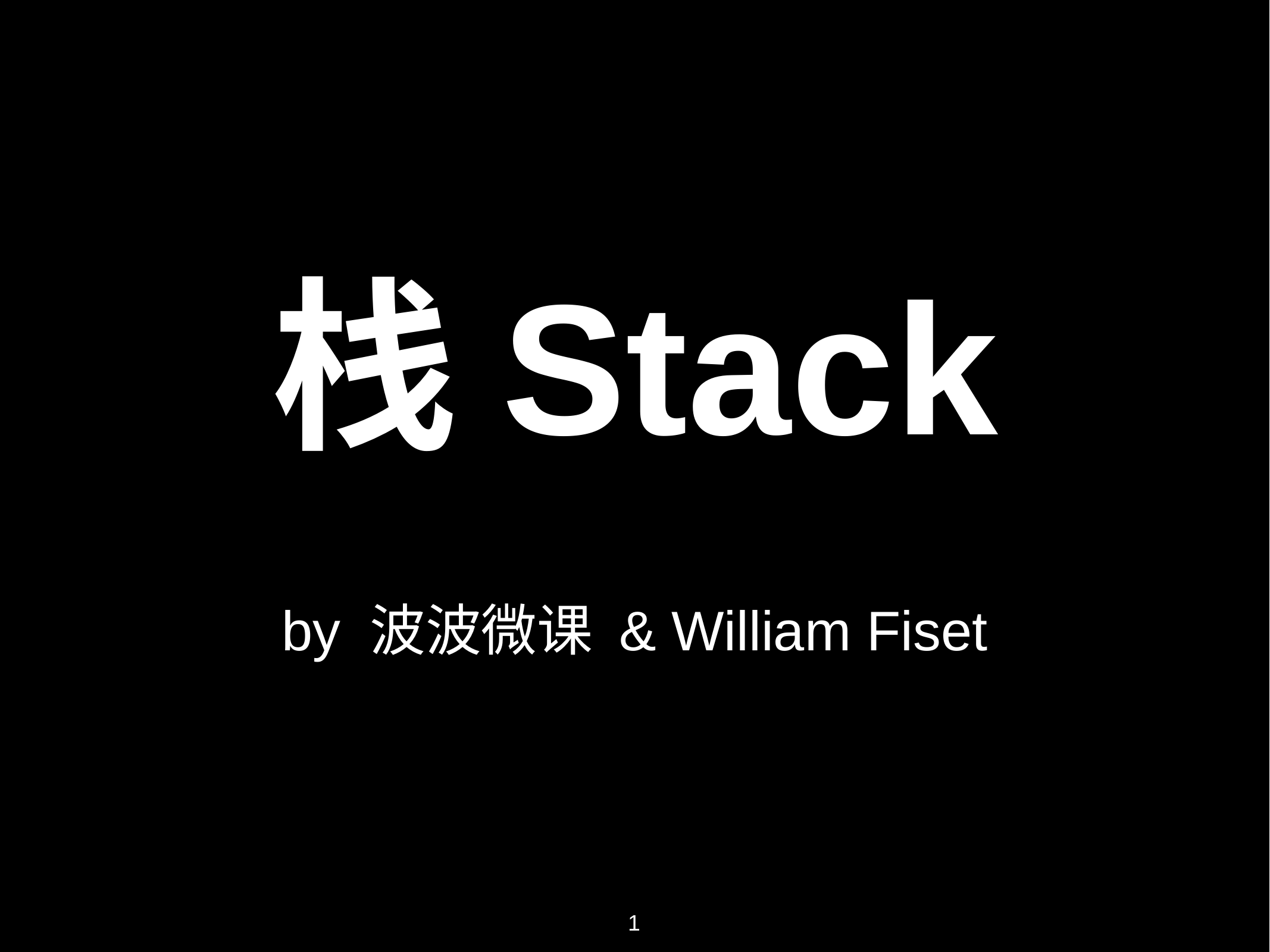

# 栈Stack
by 波波微课 & William Fiset
1